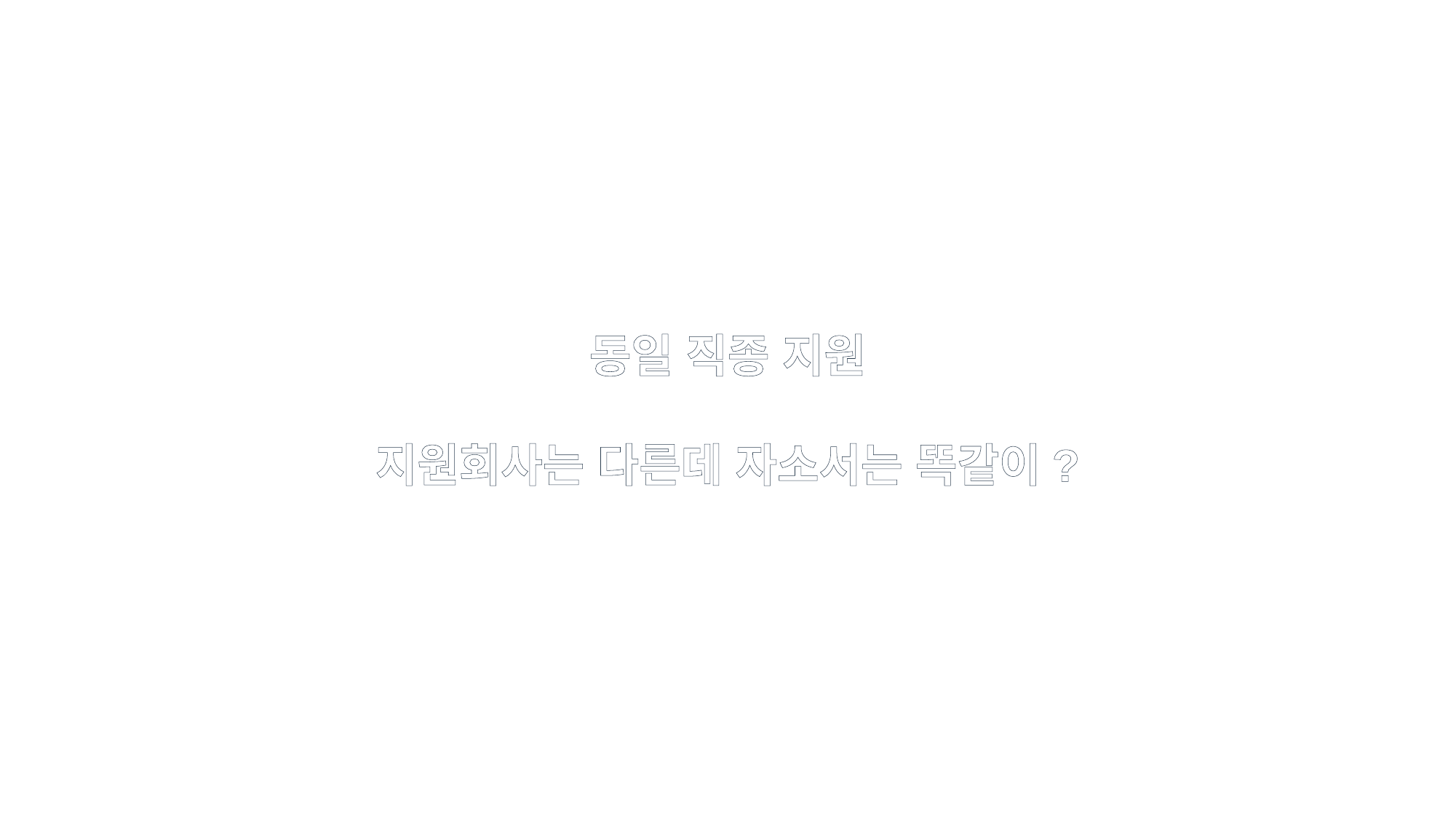

동일 직종 지원
지원회사는 다른데 자소서는 똑같이?